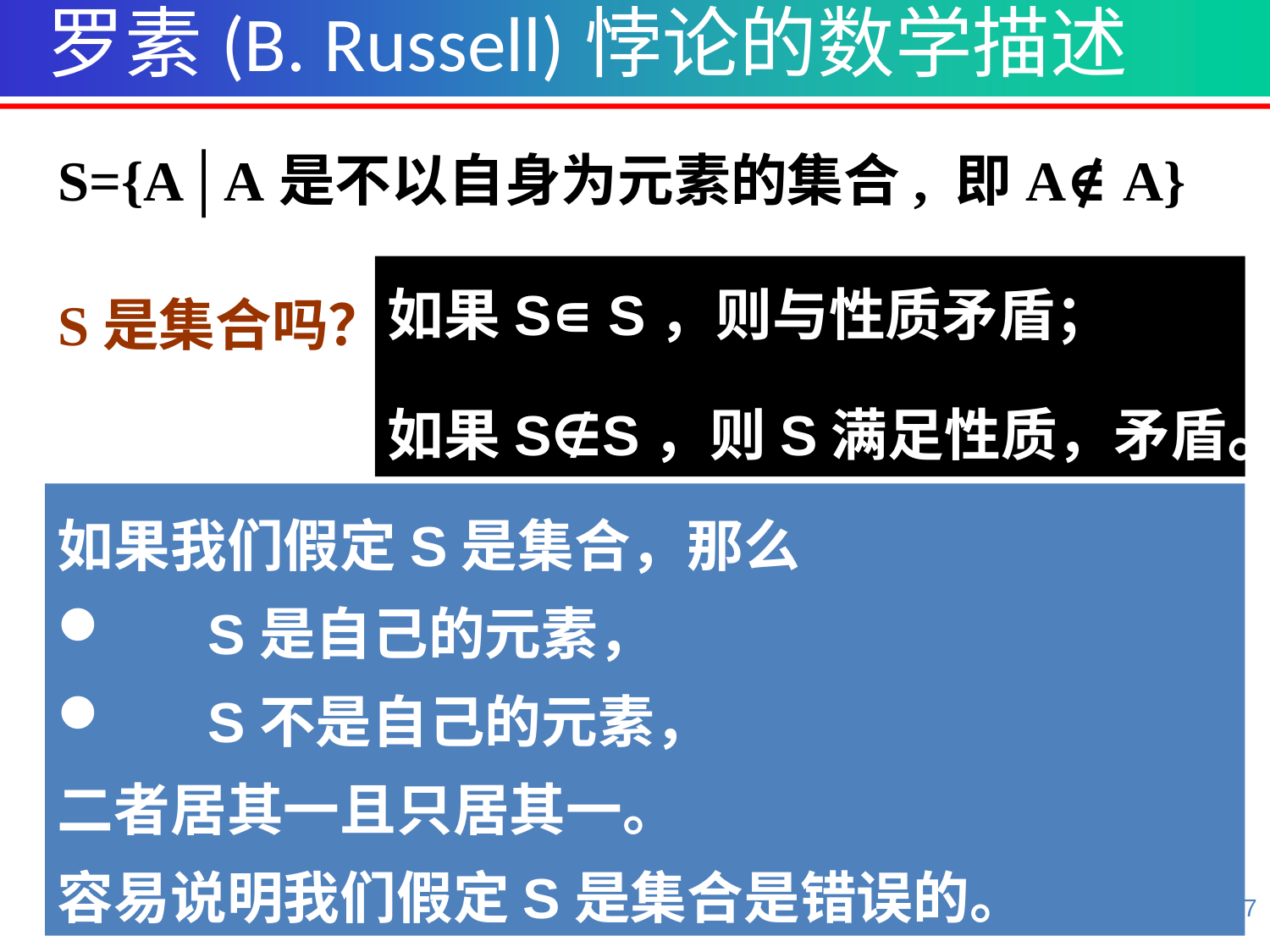

罗素(B. Russell)悖论的数学描述
S={A│A是不以自身为元素的集合, 即A∉A}

S是集合吗？
如果S∊S，则与性质矛盾；
如果S∉S，则S满足性质，矛盾。
如果我们假定S是集合，那么
      S是自己的元素，
      S不是自己的元素，
二者居其一且只居其一。
容易说明我们假定S是集合是错误的。
28/47